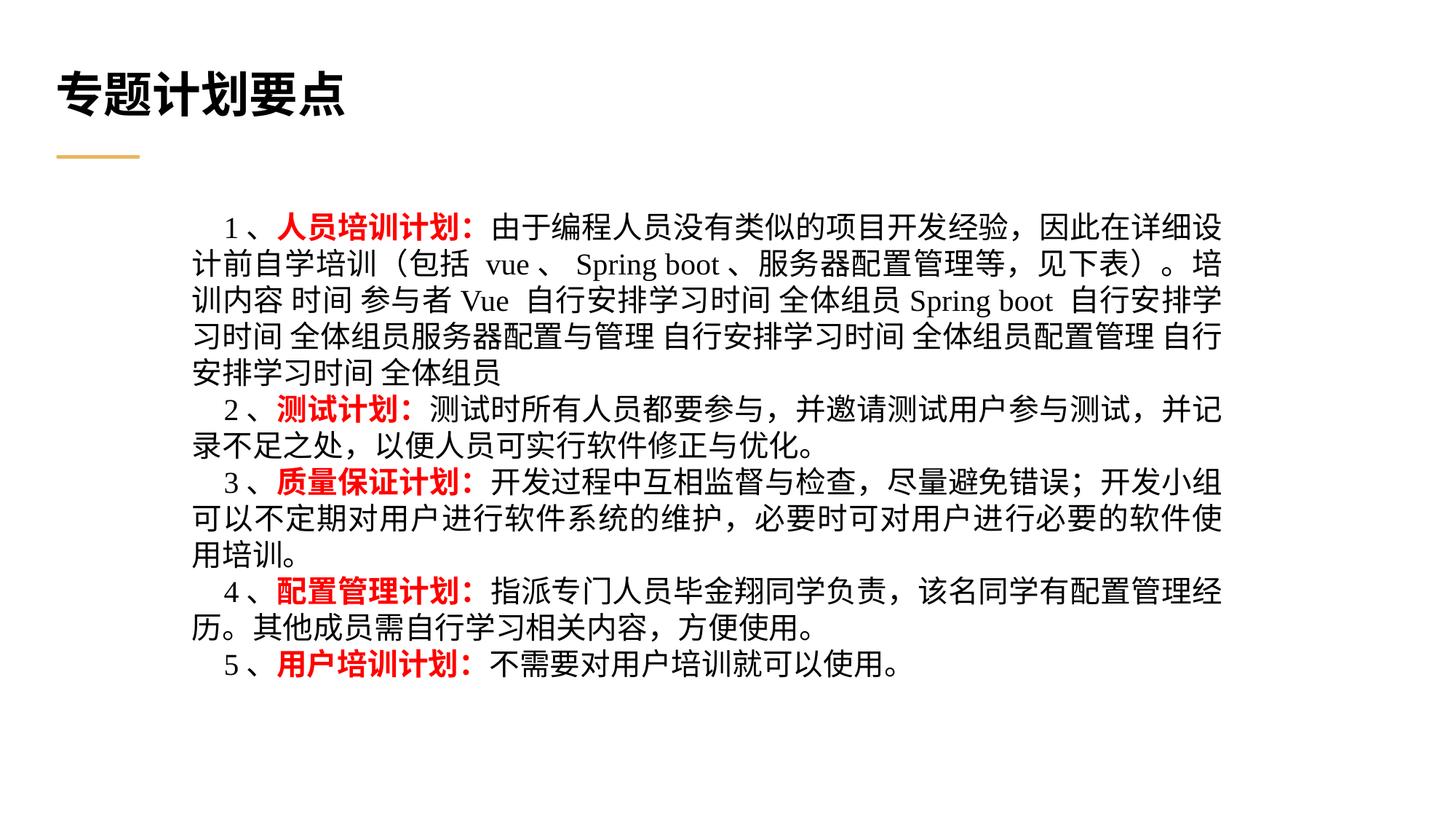

专题计划要点
1、人员培训计划：由于编程人员没有类似的项目开发经验，因此在详细设计前自学培训（包括 vue、Spring boot、服务器配置管理等，见下表）。培训内容 时间 参与者Vue 自行安排学习时间 全体组员Spring boot 自行安排学习时间 全体组员服务器配置与管理 自行安排学习时间 全体组员配置管理 自行安排学习时间 全体组员
2、测试计划：测试时所有人员都要参与，并邀请测试用户参与测试，并记录不足之处，以便人员可实行软件修正与优化。
3、质量保证计划：开发过程中互相监督与检查，尽量避免错误；开发小组可以不定期对用户进行软件系统的维护，必要时可对用户进行必要的软件使用培训。
4、配置管理计划：指派专门人员毕金翔同学负责，该名同学有配置管理经历。其他成员需自行学习相关内容，方便使用。
5、用户培训计划：不需要对用户培训就可以使用。